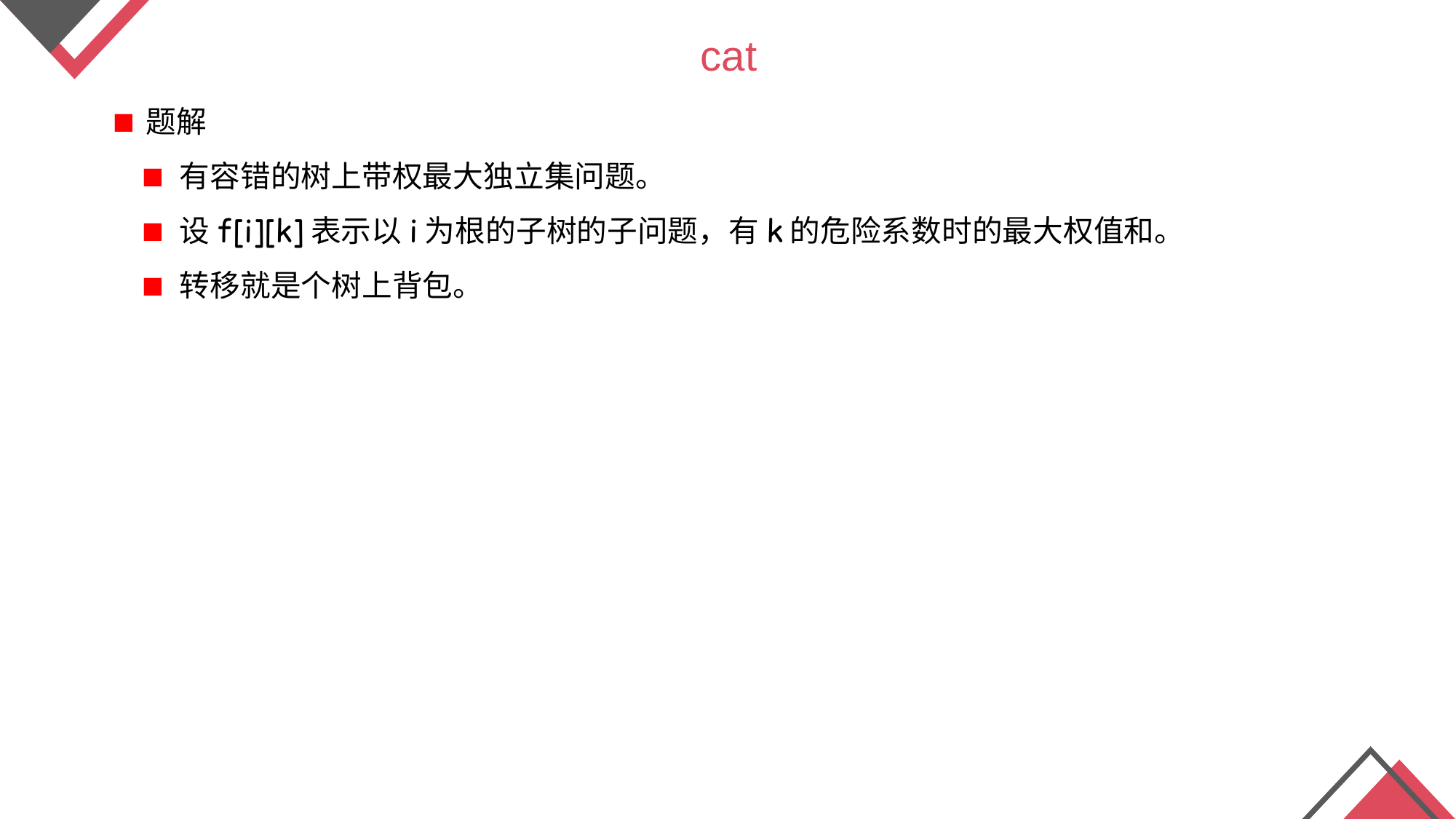

cat
 题解
 有容错的树上带权最大独立集问题。
 设f[i][k]表示以i为根的子树的子问题，有k的危险系数时的最大权值和。
 转移就是个树上背包。